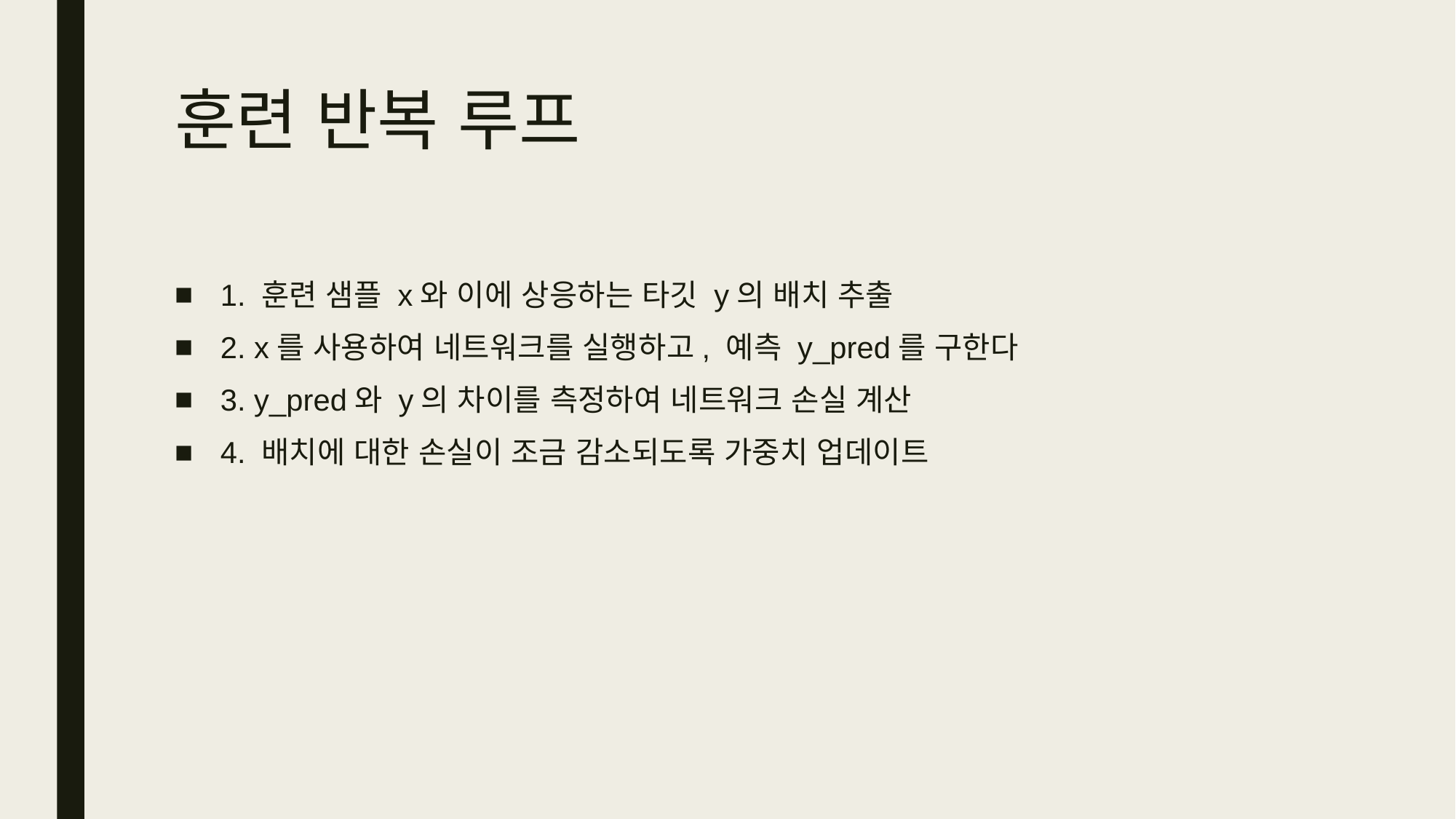

# 훈련 반복 루프
1. 훈련 샘플 x와 이에 상응하는 타깃 y의 배치 추출
2. x를 사용하여 네트워크를 실행하고, 예측 y_pred를 구한다
3. y_pred와 y의 차이를 측정하여 네트워크 손실 계산
4. 배치에 대한 손실이 조금 감소되도록 가중치 업데이트